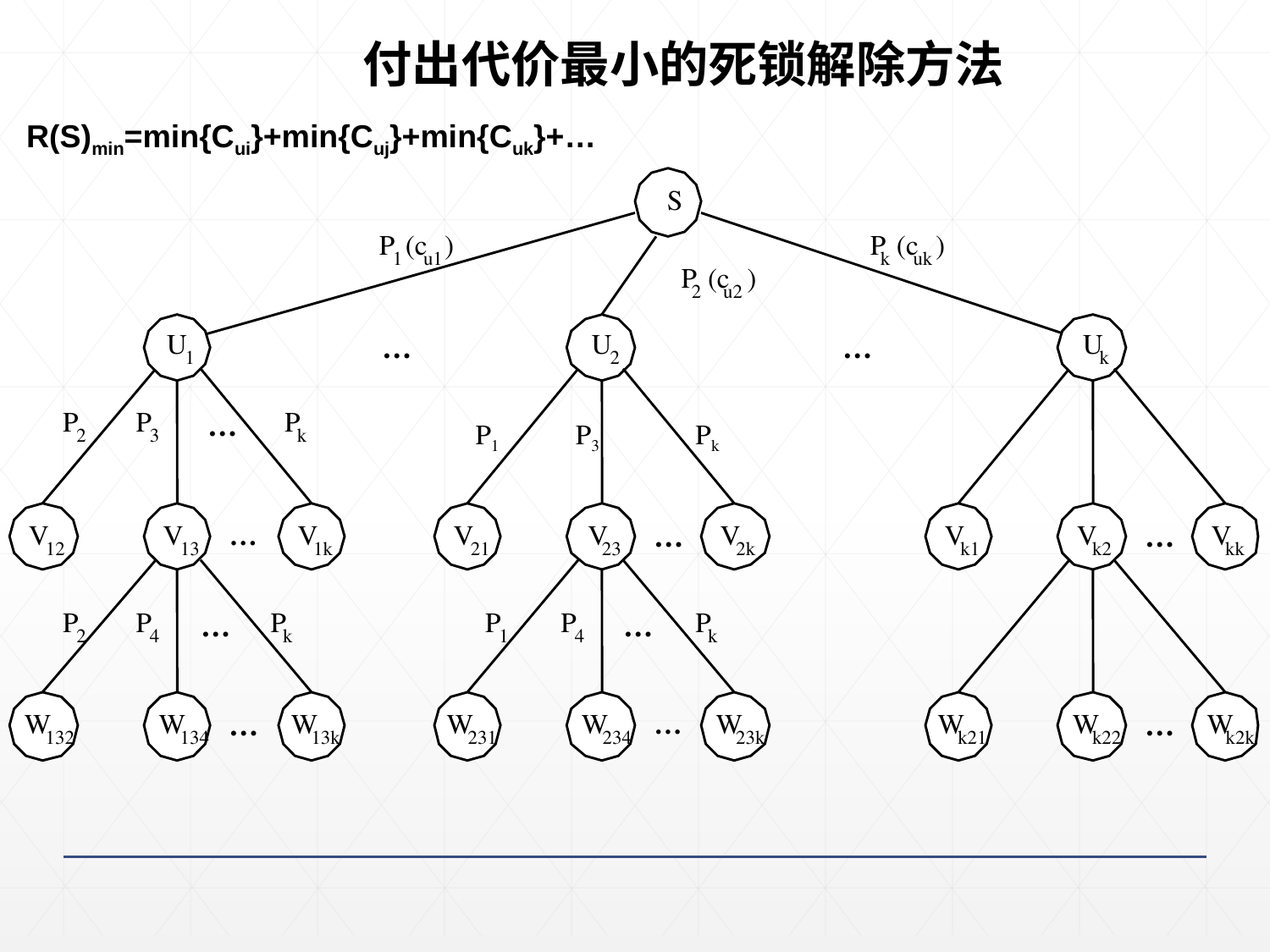

187
付出代价最小的死锁解除方法
R(S)min=min{Cui}+min{Cuj}+min{Cuk}+…

S

P
(c
)
P
(c
)

1
u1
k
uk
P
(c
)
2
u2

U
U
U
…
…
1
2
k

P
P
P

…
2
3
k

V
V
…
V
V
V
…
V
V
V
…
V
12
13
1k
21
23
2k
k1
k2
kk

P
P
P
P
P
P
…
…
2
4
k
1
4
k

W
W
…
W
W
W
…
W
W
W
…
W
132
134
13k
231
234
23k
k21
k22
k2k
P1
P3
Pk